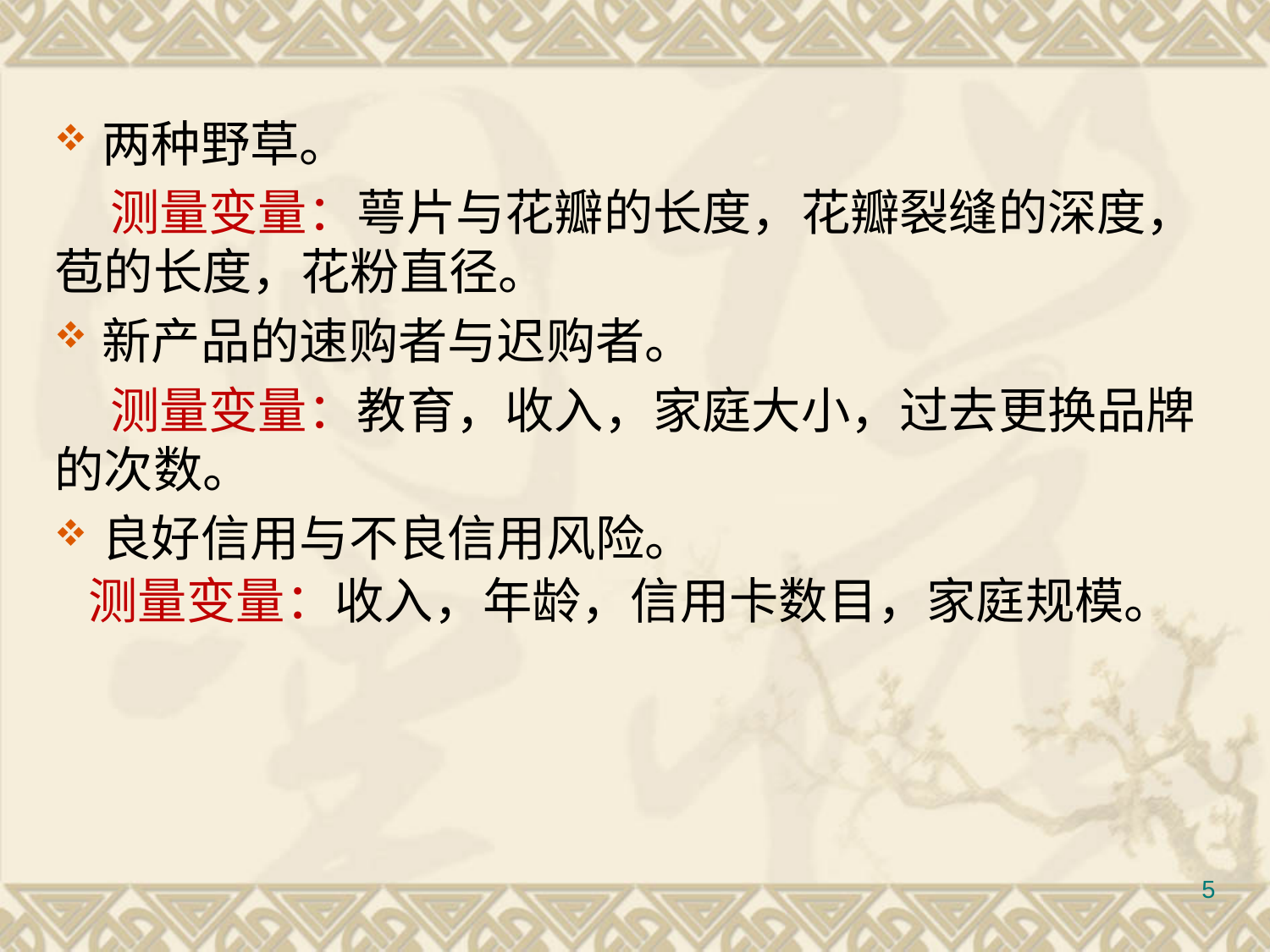

#
两种野草。
    测量变量：萼片与花瓣的长度，花瓣裂缝的深度，苞的长度，花粉直径。
新产品的速购者与迟购者。
    测量变量：教育，收入，家庭大小，过去更换品牌的次数。
良好信用与不良信用风险。
  测量变量：收入，年龄，信用卡数目，家庭规模。

5